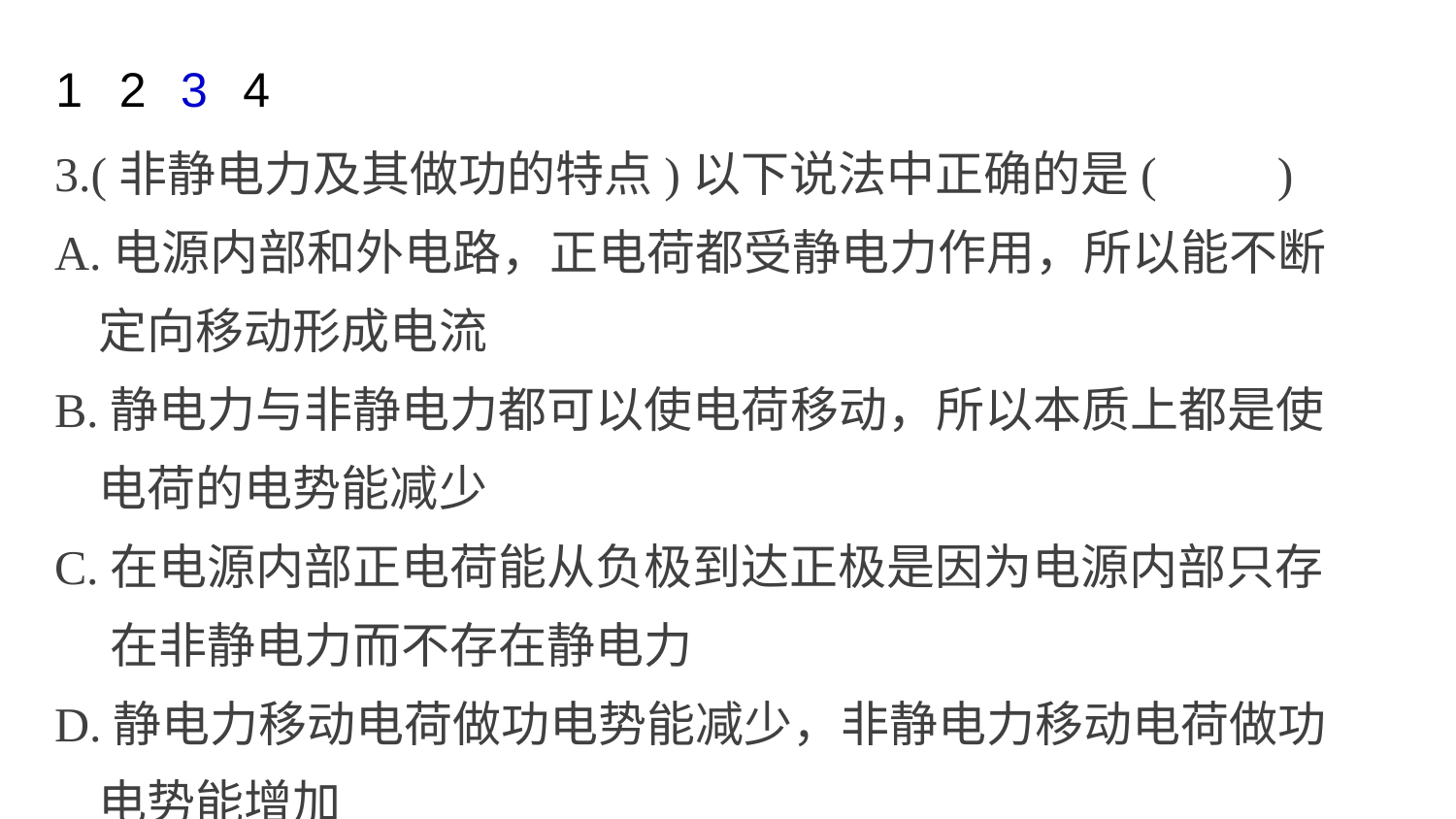

1
2
3
4
3.(非静电力及其做功的特点)以下说法中正确的是(　　)
A.电源内部和外电路，正电荷都受静电力作用，所以能不断
   定向移动形成电流
B.静电力与非静电力都可以使电荷移动，所以本质上都是使
   电荷的电势能减少
C.在电源内部正电荷能从负极到达正极是因为电源内部只存
    在非静电力而不存在静电力
D.静电力移动电荷做功电势能减少，非静电力移动电荷做功
   电势能增加